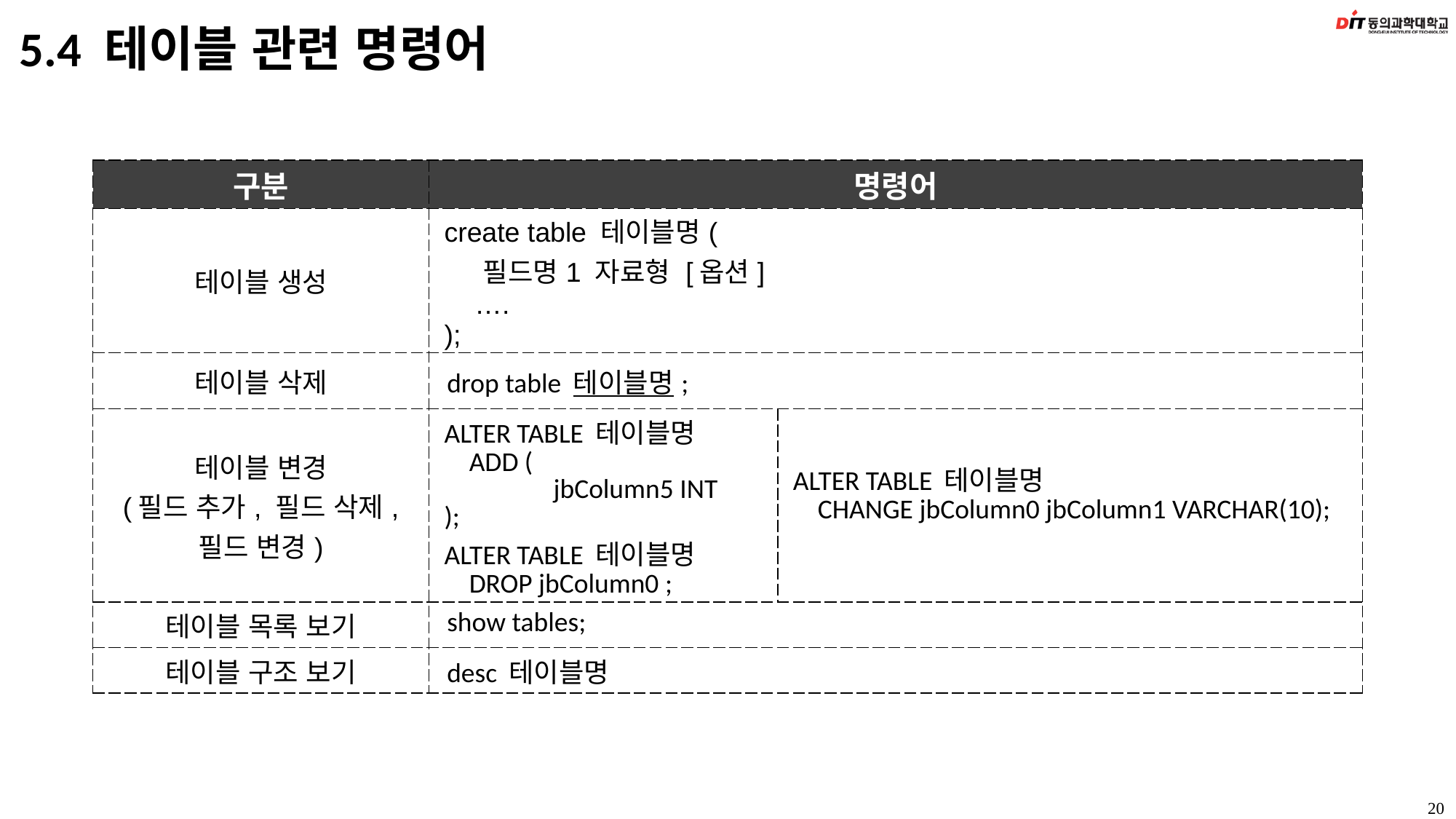

# 5.4 테이블 관련 명령어
| 구분 | 명령어 |  |
| --- | --- | --- |
| 테이블 생성 | create table 테이블명( 필드명1 자료형 [옵션] …. ); |  |
| 테이블 삭제 | drop table 테이블명; |  |
| 테이블 변경 (필드 추가, 필드 삭제, 필드 변경) | ALTER TABLE 테이블명 ADD ( jbColumn5 INT ); ALTER TABLE 테이블명 DROP jbColumn0 ; | ALTER TABLE 테이블명 CHANGE jbColumn0 jbColumn1 VARCHAR(10); |
| 테이블 목록 보기 | show tables; |  |
| 테이블 구조 보기 | desc 테이블명 |  |
20